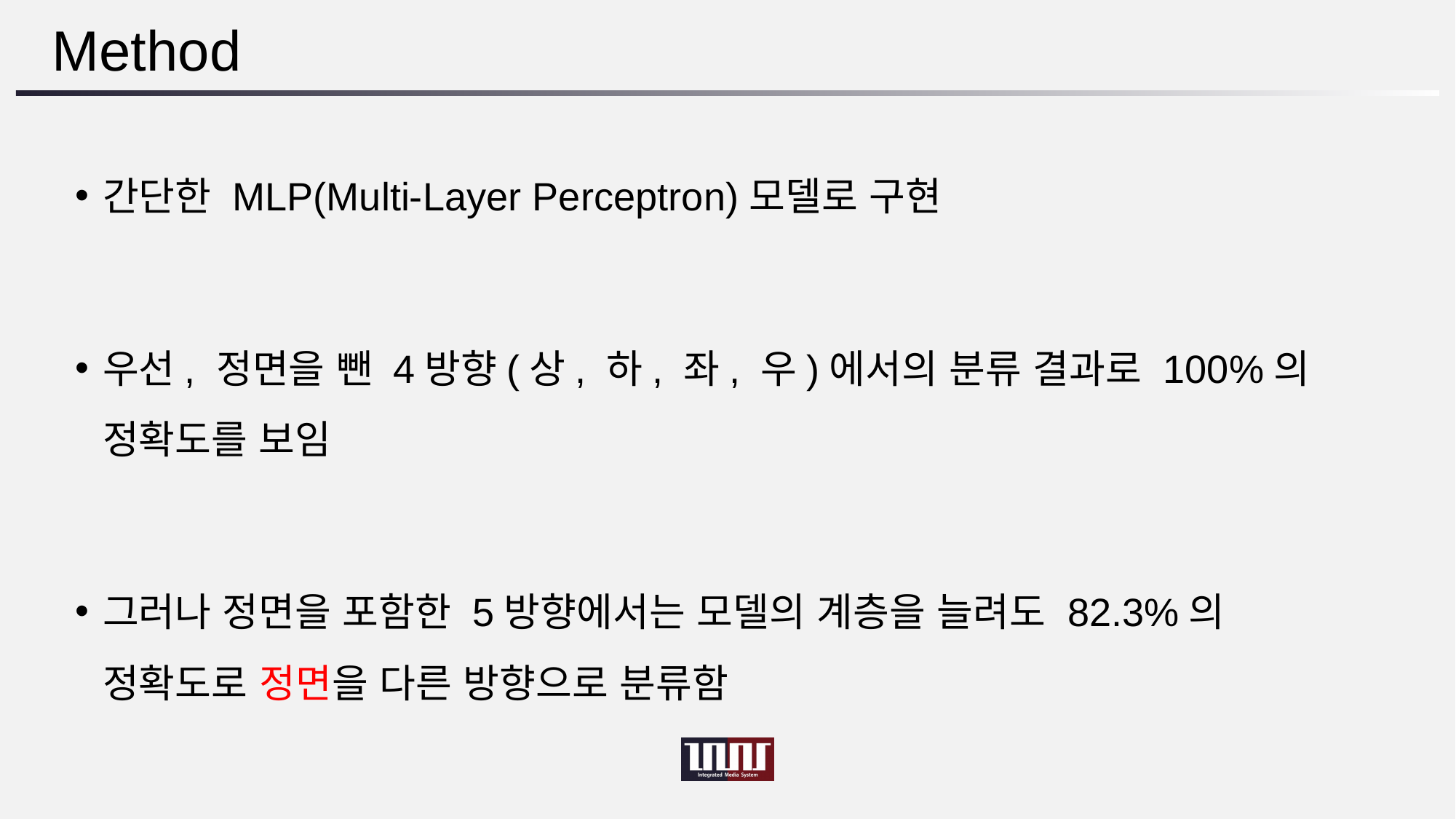

# Method
간단한 MLP(Multi-Layer Perceptron)모델로 구현

우선, 정면을 뺀 4방향(상, 하, 좌, 우)에서의 분류 결과로 100%의 정확도를 보임

그러나 정면을 포함한 5방향에서는 모델의 계층을 늘려도 82.3%의      정확도로 정면을 다른 방향으로 분류함